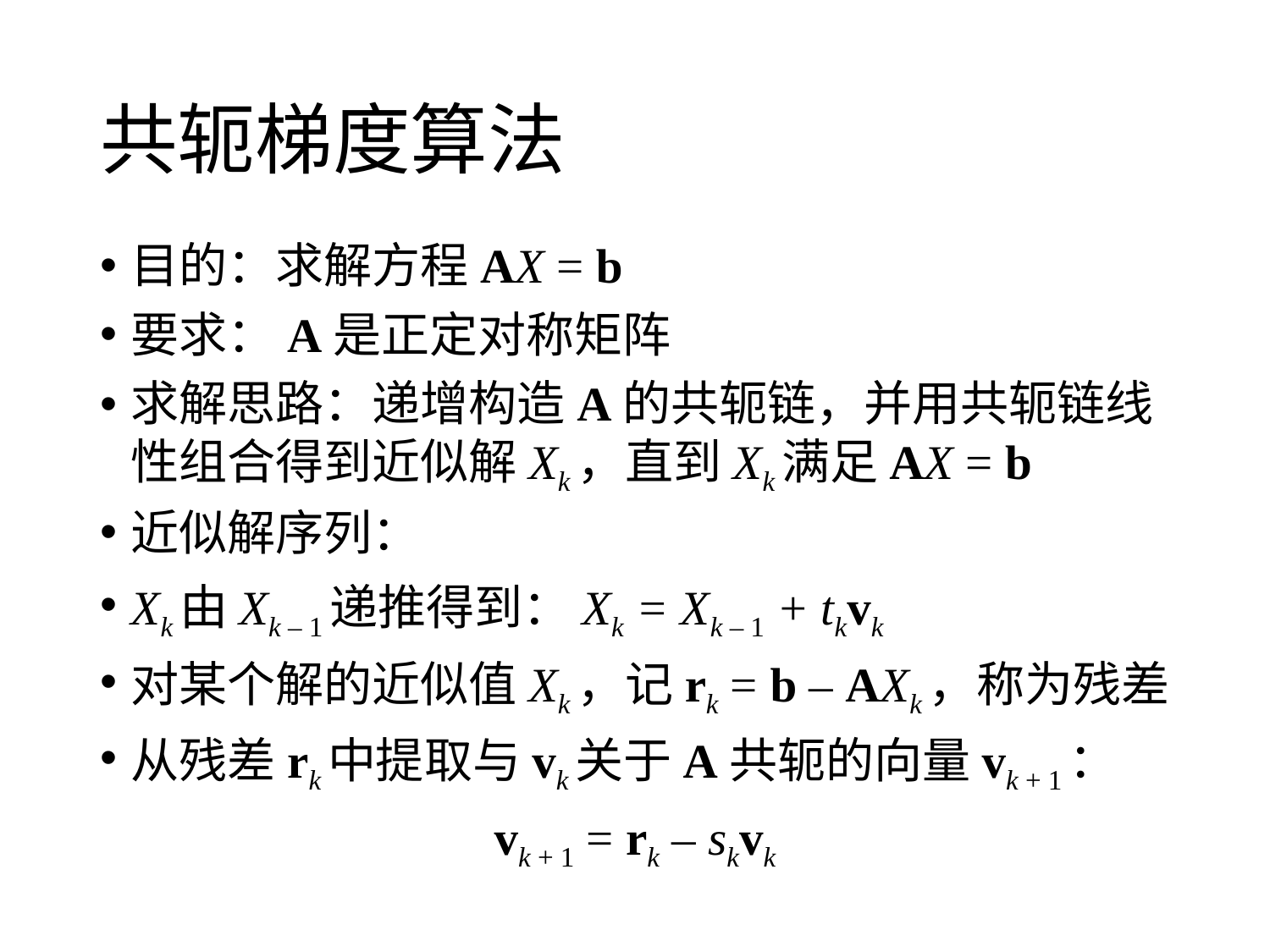

# 共轭梯度算法
目的：求解方程AX = b
要求：A是正定对称矩阵
求解思路：递增构造A的共轭链，并用共轭链线性组合得到近似解Xk，直到Xk满足AX = b
近似解序列：
Xk由Xk – 1递推得到：Xk = Xk – 1 + tkvk
对某个解的近似值Xk，记rk = b – AXk，称为残差
从残差rk中提取与vk关于A共轭的向量vk + 1：
vk + 1 = rk – skvk